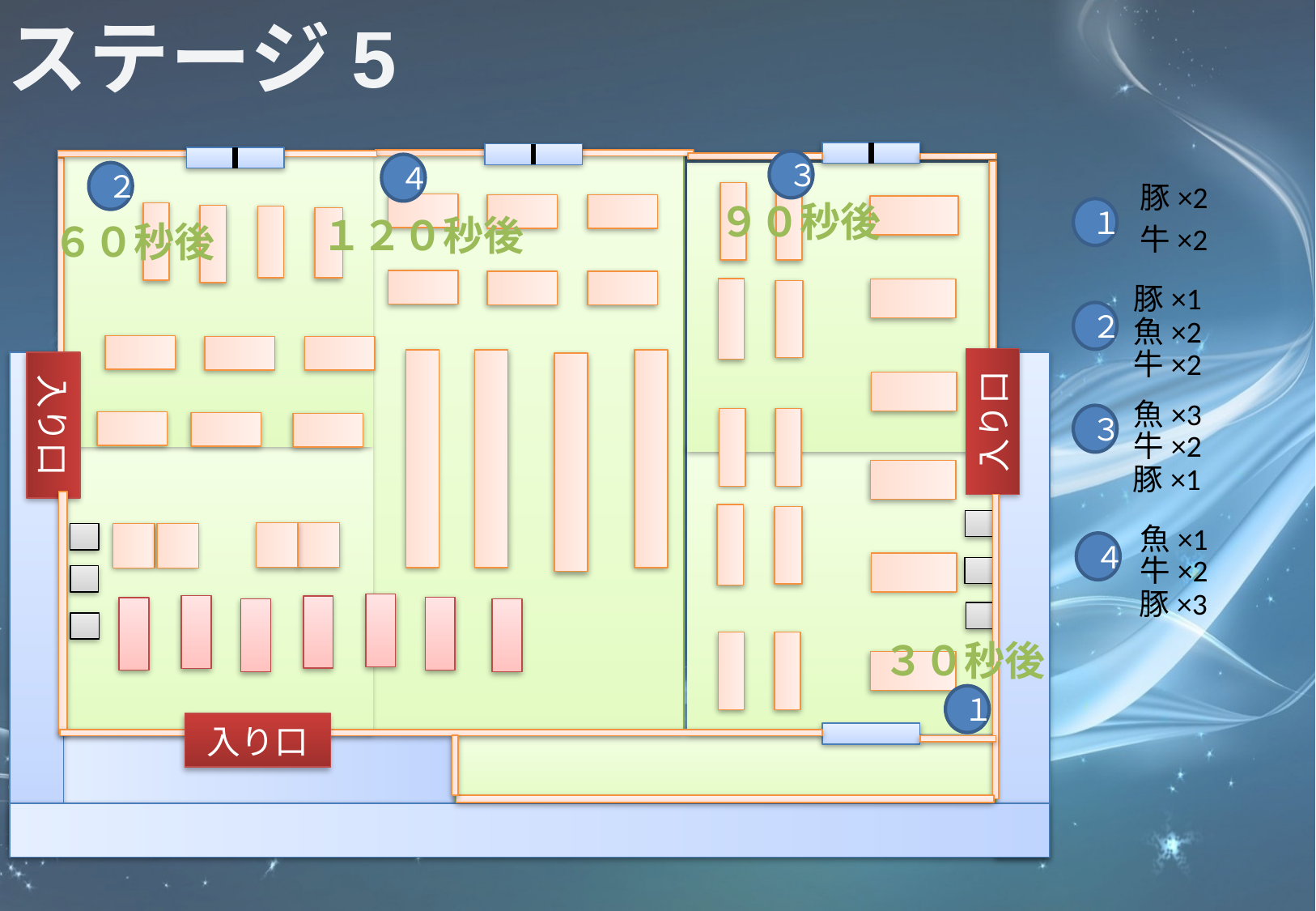

ステージ5

入り口

入り口

入り口

３
４
２
豚×2
９０秒後
１
１２０秒後
６０秒後
牛×2
豚×1
２
魚×2
牛×2
魚×3
３
牛×2
豚×1
魚×1
４
牛×2
豚×3
３０秒後
１